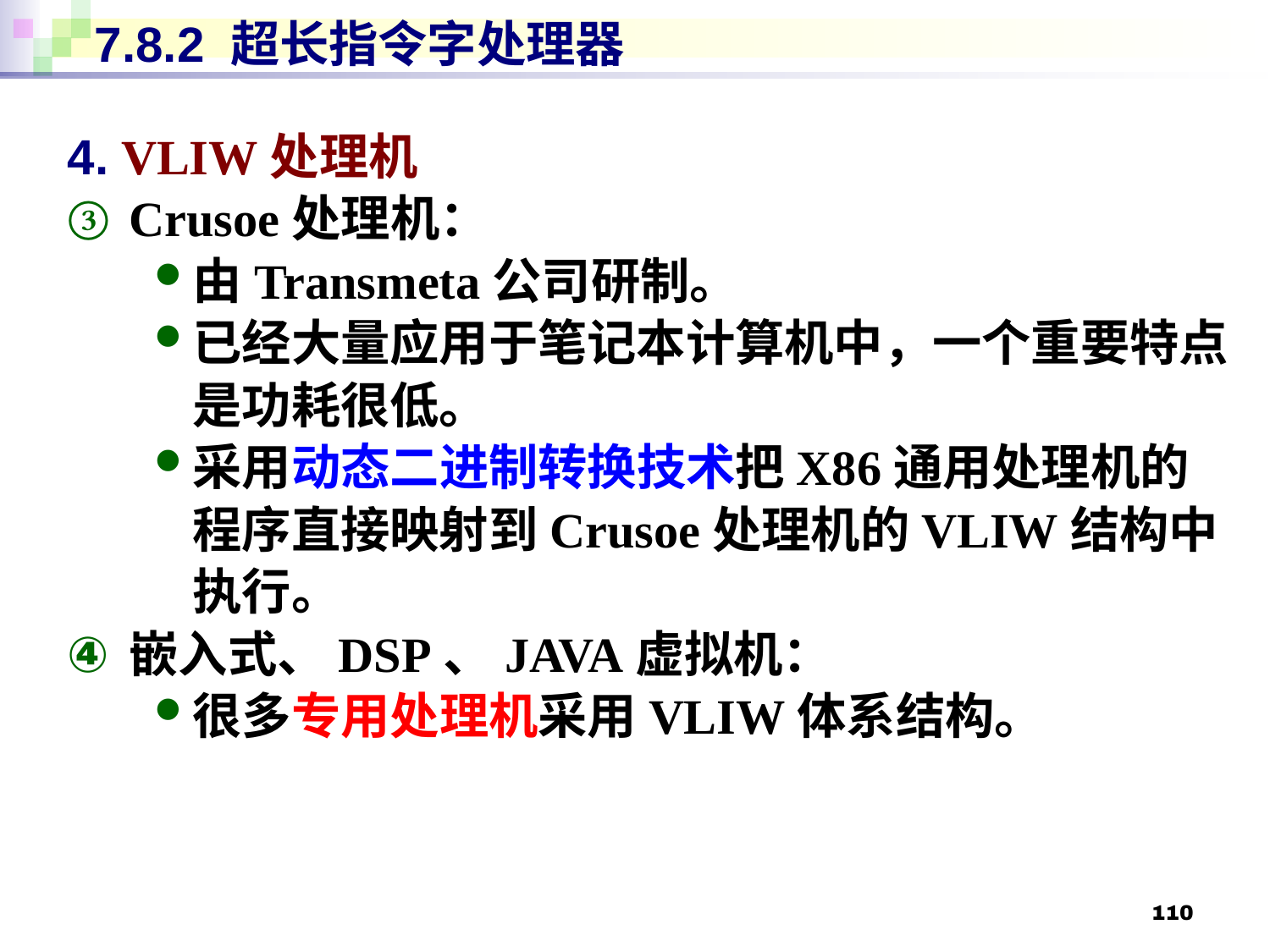

# 7.8.2 超长指令字处理器
4. VLIW处理机
Crusoe处理机：
由Transmeta公司研制。
已经大量应用于笔记本计算机中，一个重要特点是功耗很低。
采用动态二进制转换技术把X86通用处理机的程序直接映射到Crusoe处理机的VLIW结构中执行。
嵌入式、DSP、JAVA虚拟机：
很多专用处理机采用VLIW体系结构。
110